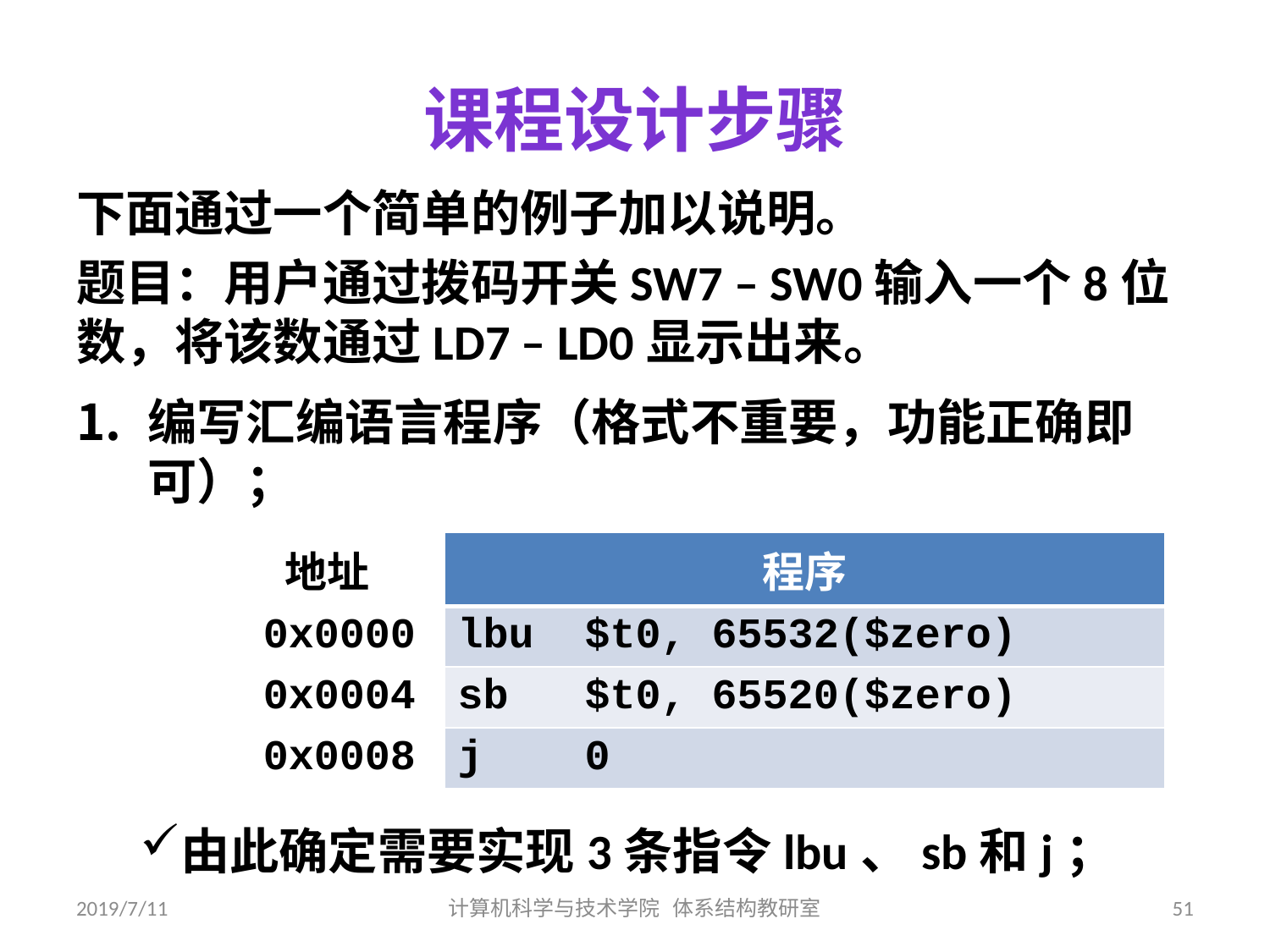

# 课程设计步骤
下面通过一个简单的例子加以说明。
题目：用户通过拨码开关SW7 – SW0输入一个8位数，将该数通过LD7 – LD0显示出来。
编写汇编语言程序（格式不重要，功能正确即可）；

由此确定需要实现3条指令lbu、sb和j；

| 地址 |
| --- |
| 0x0000 |
| 0x0004 |
| 0x0008 |
| 程序 |
| --- |
| lbu $t0, 65532($zero) |
| sb $t0, 65520($zero) |
| j 0 |
2019/7/11
计算机科学与技术学院  体系结构教研室
51